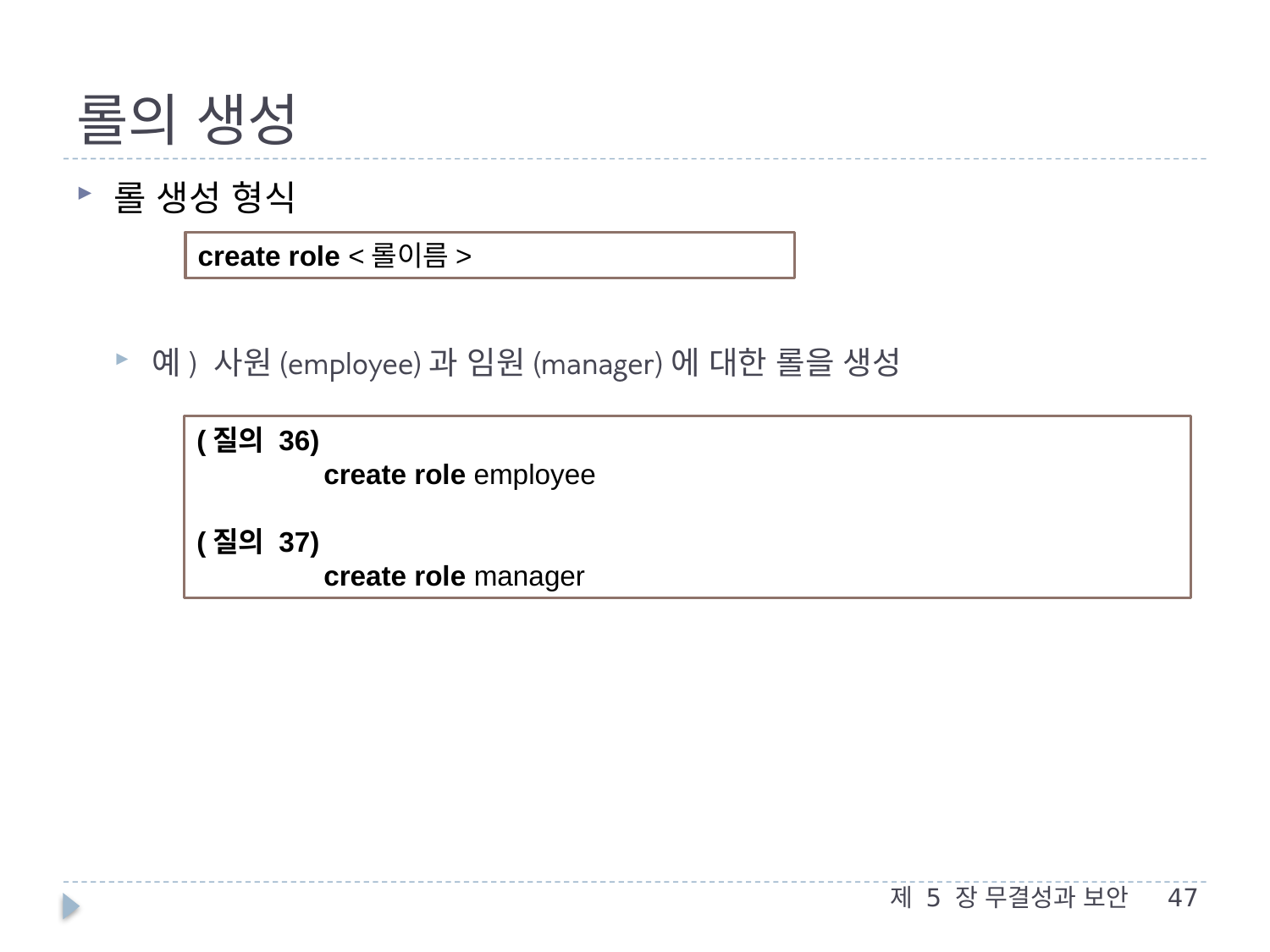

# 롤의 생성
롤 생성 형식

예) 사원(employee)과 임원(manager)에 대한 롤을 생성

create role <롤이름>
(질의 36)
	create role employee

(질의 37)
	create role manager
제 5 장 무결성과 보안
47